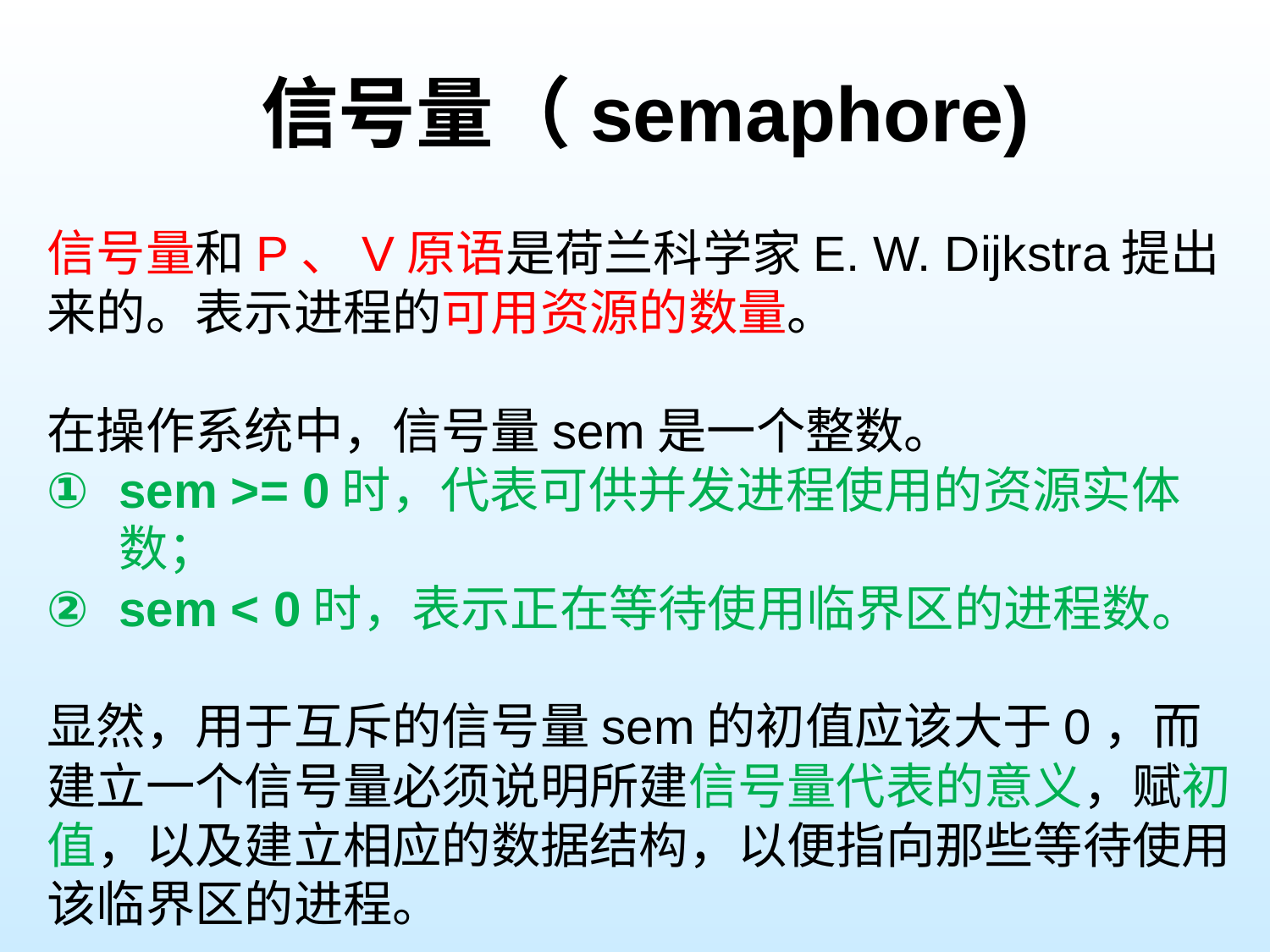

# 信号量（semaphore)
信号量和P、V原语是荷兰科学家E. W. Dijkstra提出来的。表示进程的可用资源的数量。

在操作系统中，信号量sem是一个整数。
sem >= 0时，代表可供并发进程使用的资源实体数；
sem < 0时，表示正在等待使用临界区的进程数。

显然，用于互斥的信号量sem的初值应该大于0，而建立一个信号量必须说明所建信号量代表的意义，赋初值，以及建立相应的数据结构，以便指向那些等待使用该临界区的进程。